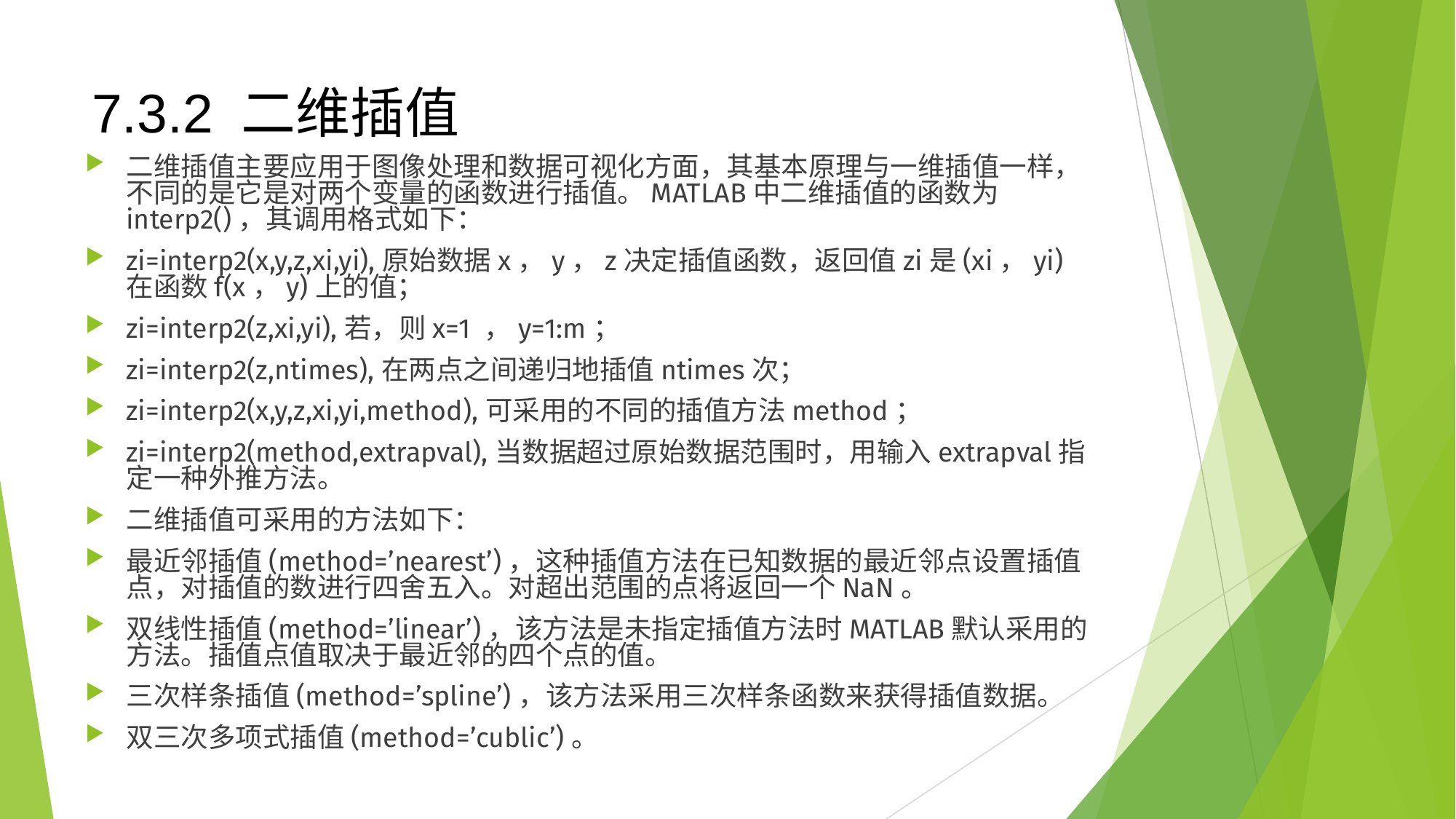

7.3.2 二维插值
二维插值主要应用于图像处理和数据可视化方面，其基本原理与一维插值一样，不同的是它是对两个变量的函数进行插值。MATLAB中二维插值的函数为interp2()，其调用格式如下：
zi=interp2(x,y,z,xi,yi),原始数据x，y，z决定插值函数，返回值zi是(xi，yi)在函数f(x，y)上的值；
zi=interp2(z,xi,yi),若，则x=1 ，y=1:m；
zi=interp2(z,ntimes),在两点之间递归地插值ntimes次；
zi=interp2(x,y,z,xi,yi,method),可采用的不同的插值方法method；
zi=interp2(method,extrapval),当数据超过原始数据范围时，用输入extrapval指定一种外推方法。
二维插值可采用的方法如下：
最近邻插值(method=’nearest’)，这种插值方法在已知数据的最近邻点设置插值点，对插值的数进行四舍五入。对超出范围的点将返回一个NaN。
双线性插值(method=’linear’)，该方法是未指定插值方法时MATLAB默认采用的方法。插值点值取决于最近邻的四个点的值。
三次样条插值(method=’spline’)，该方法采用三次样条函数来获得插值数据。
双三次多项式插值(method=’cublic’)。